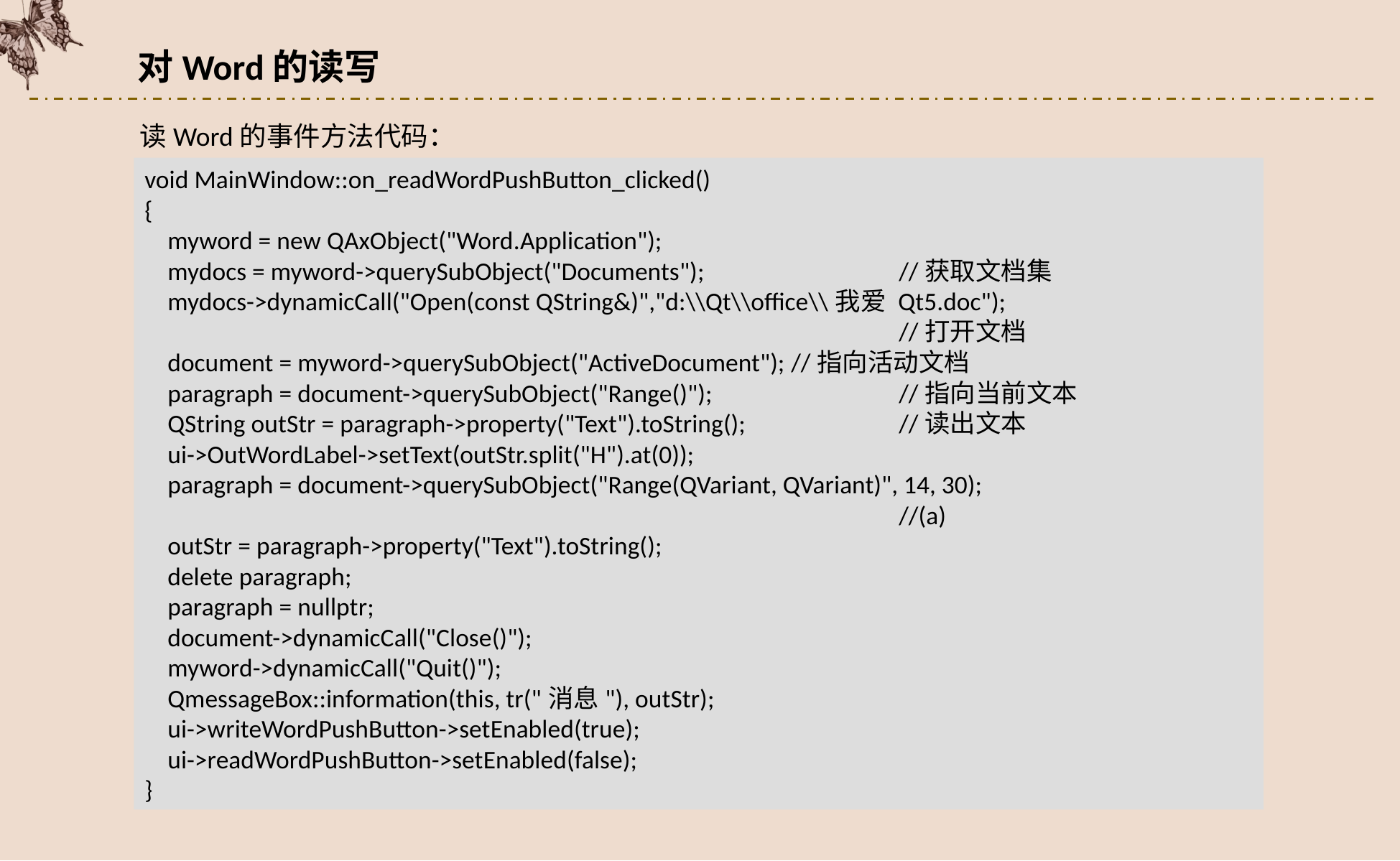

对Word的读写
读Word的事件方法代码：
void MainWindow::on_readWordPushButton_clicked()
{
    myword = new QAxObject("Word.Application");
    mydocs = myword->querySubObject("Documents");		//获取文档集
    mydocs->dynamicCall("Open(const QString&)","d:\\Qt\\office\\我爱 Qt5.doc");
							//打开文档
    document = myword->querySubObject("ActiveDocument");	//指向活动文档
    paragraph = document->querySubObject("Range()");		//指向当前文本
    QString outStr = paragraph->property("Text").toString();		//读出文本
    ui->OutWordLabel->setText(outStr.split("H").at(0));
    paragraph = document->querySubObject("Range(QVariant, QVariant)", 14, 30);
							//(a)
    outStr = paragraph->property("Text").toString();
    delete paragraph;
    paragraph = nullptr;
    document->dynamicCall("Close()");
    myword->dynamicCall("Quit()");
    QmessageBox::information(this, tr("消息"), outStr);
    ui->writeWordPushButton->setEnabled(true);
    ui->readWordPushButton->setEnabled(false);
}